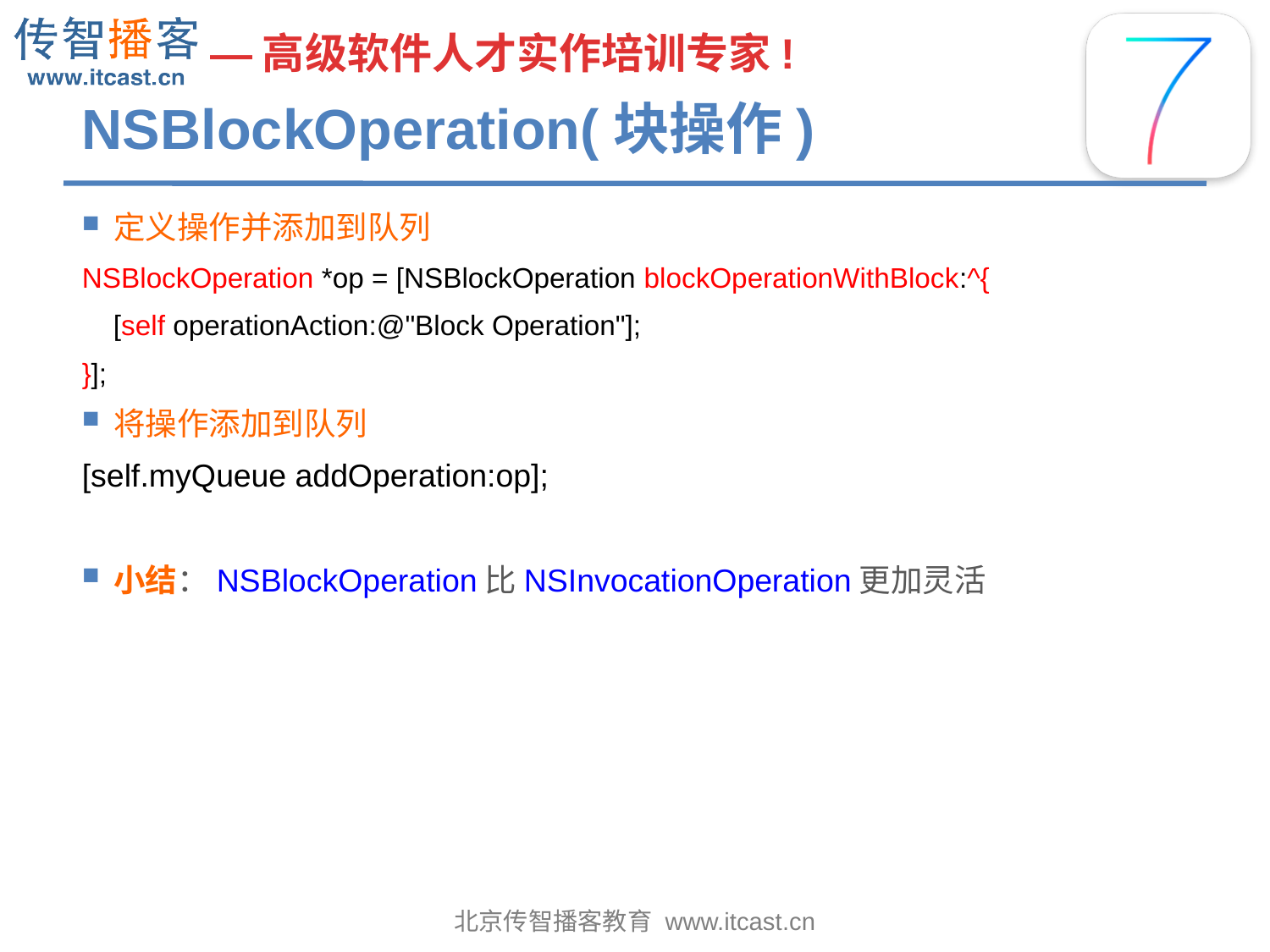

# NSBlockOperation(块操作)
定义操作并添加到队列
NSBlockOperation *op = [NSBlockOperation blockOperationWithBlock:^{
    [self operationAction:@"Block Operation"];
}];
将操作添加到队列
[self.myQueue addOperation:op];

小结：NSBlockOperation比NSInvocationOperation更加灵活